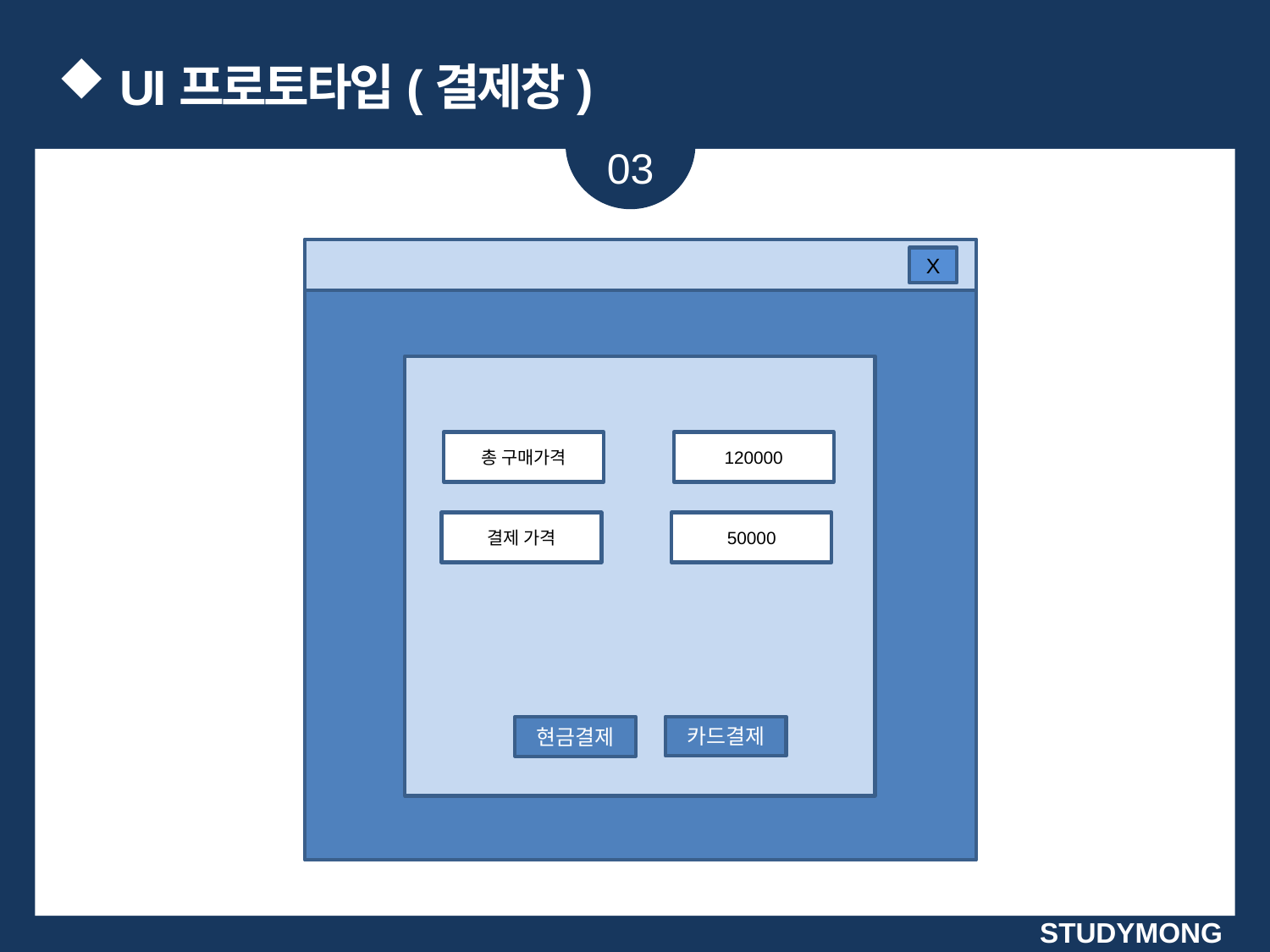

UI프로토타입(결제창)

03

X

총 구매가격
120000
결제 가격
50000
카드결제
현금결제
STUDYMONG